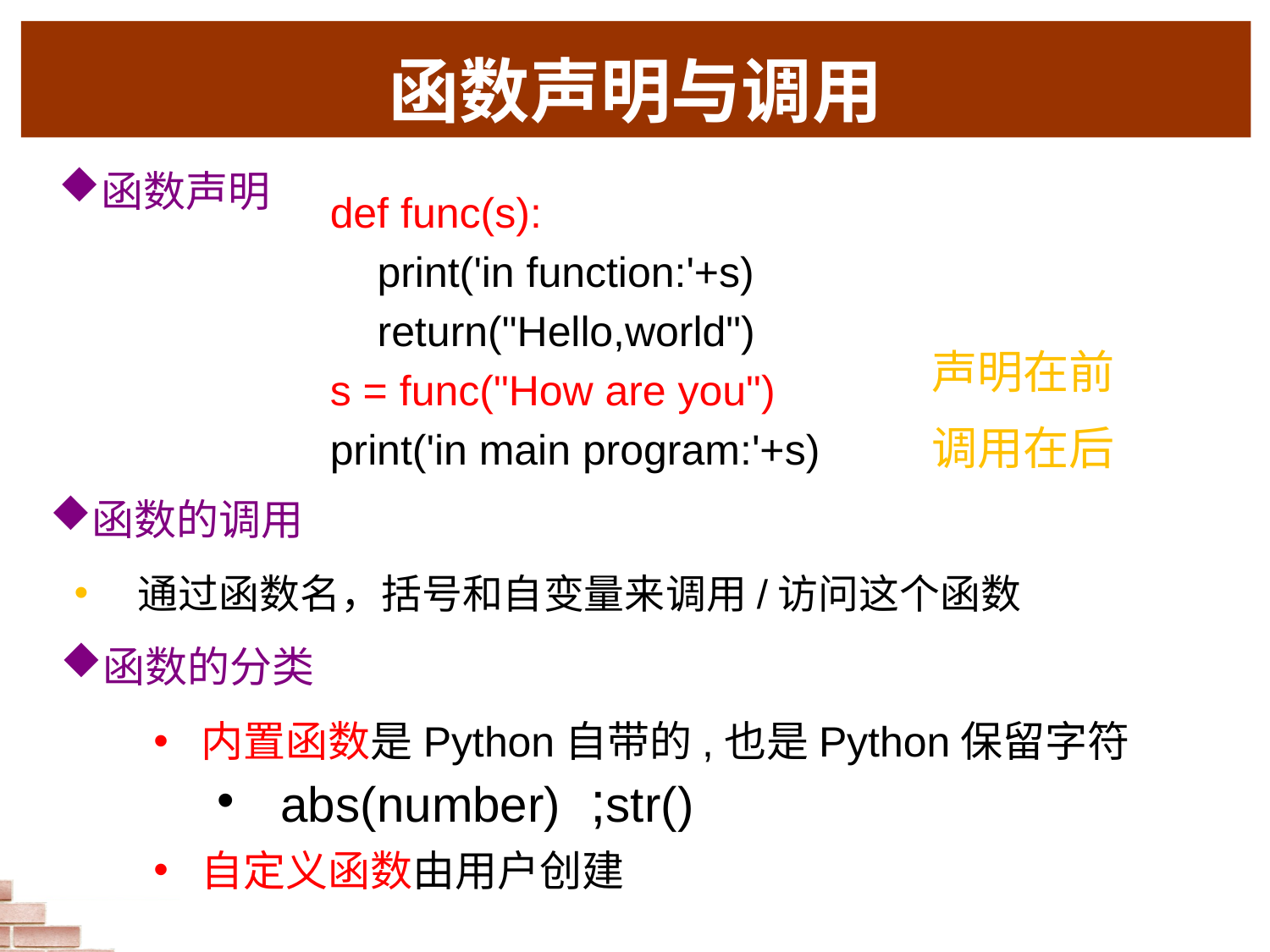

函数声明与调用
函数声明
def func(s):
    print('in function:'+s)
    return("Hello,world")
s = func("How are you")
print('in main program:'+s)
声明在前
调用在后
函数的调用
通过函数名，括号和自变量来调用/访问这个函数
函数的分类
内置函数是Python自带的,也是Python保留字符
abs(number)  ;str()
自定义函数由用户创建